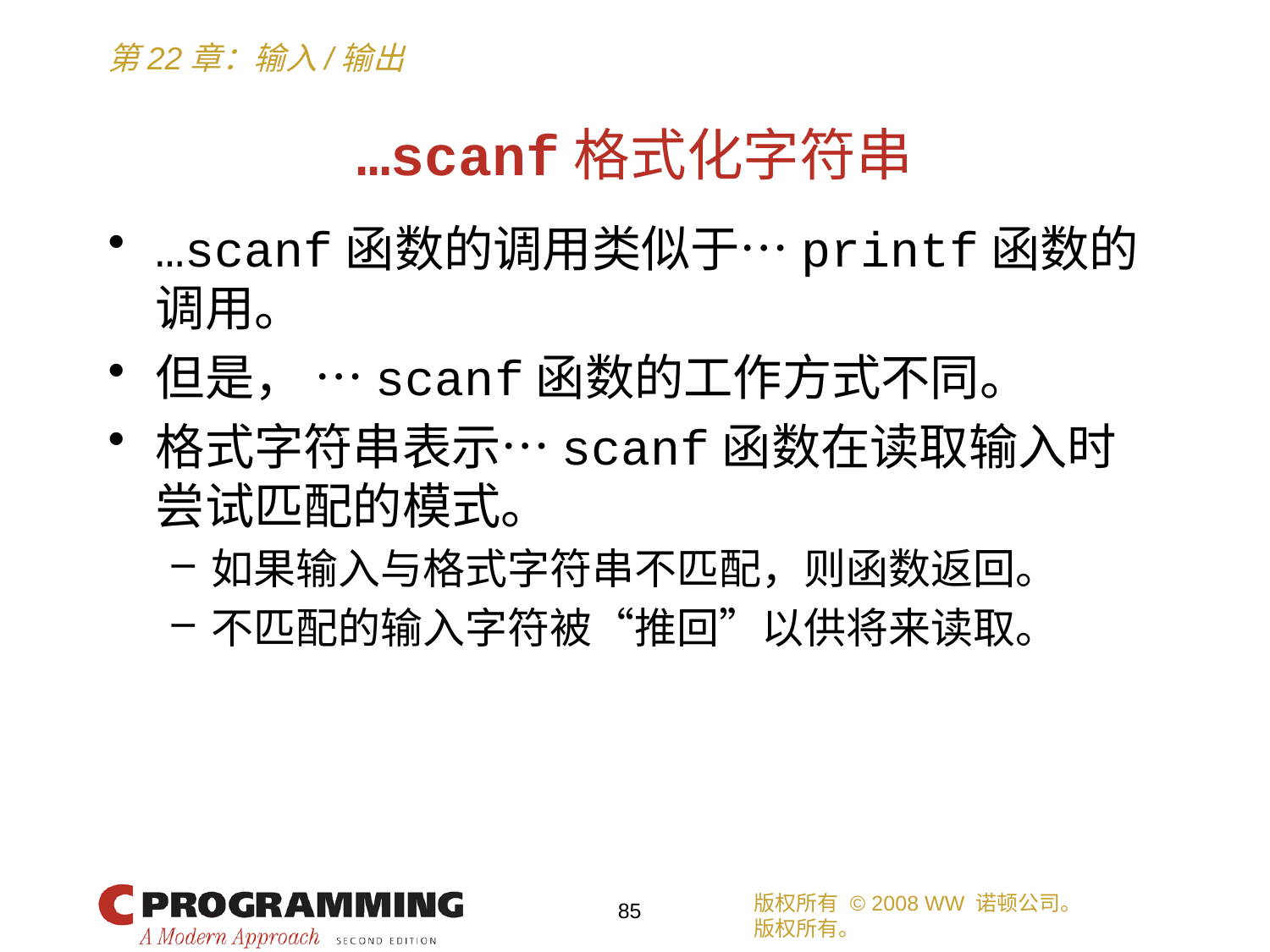

# …scanf格式化字符串
…scanf函数的调用类似于…printf函数的调用。
但是， …scanf函数的工作方式不同。
格式字符串表示…scanf函数在读取输入时尝试匹配的模式。
如果输入与格式字符串不匹配，则函数返回。
不匹配的输入字符被“推回”以供将来读取。
版权所有 © 2008 WW 诺顿公司。
版权所有。
85